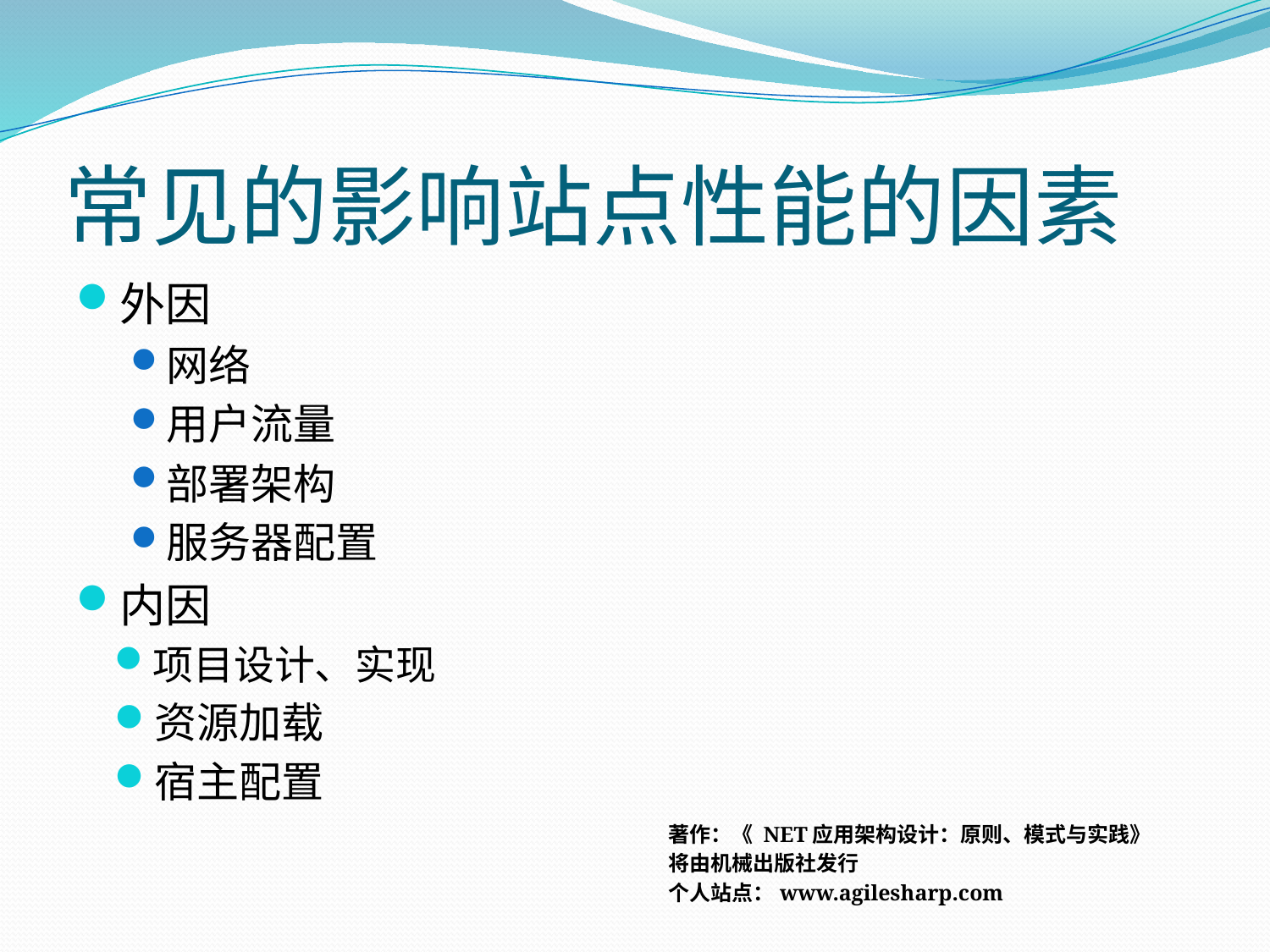

# 常见的影响站点性能的因素
外因
网络
用户流量
部署架构
服务器配置
内因
项目设计、实现
资源加载
宿主配置

著作：《 NET应用架构设计：原则、模式与实践》
将由机械出版社发行
个人站点：www.agilesharp.com